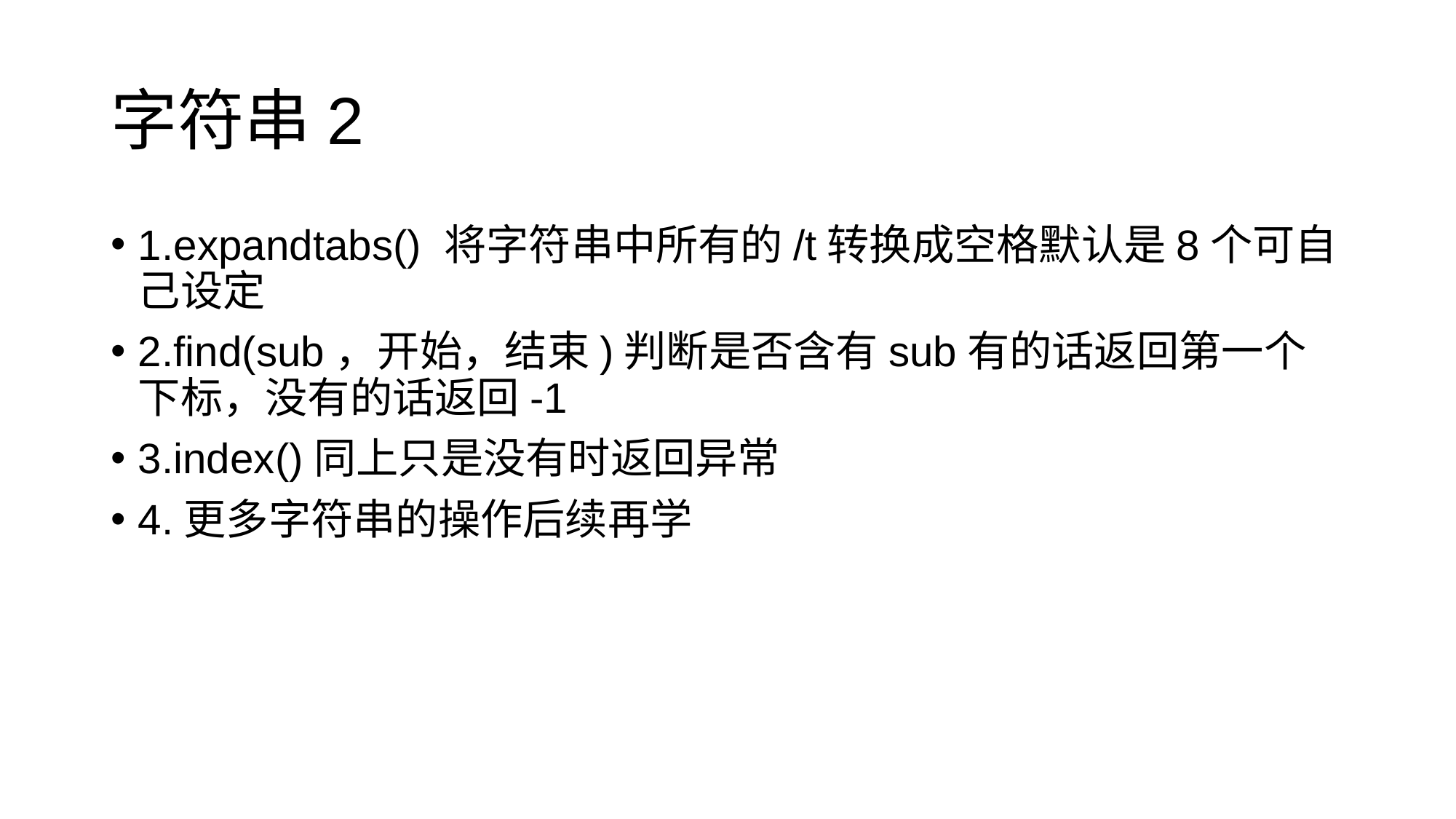

# 字符串2
1.expandtabs() 将字符串中所有的/t转换成空格默认是8个可自己设定
2.find(sub，开始，结束)判断是否含有sub有的话返回第一个下标，没有的话返回-1
3.index()同上只是没有时返回异常
4.更多字符串的操作后续再学